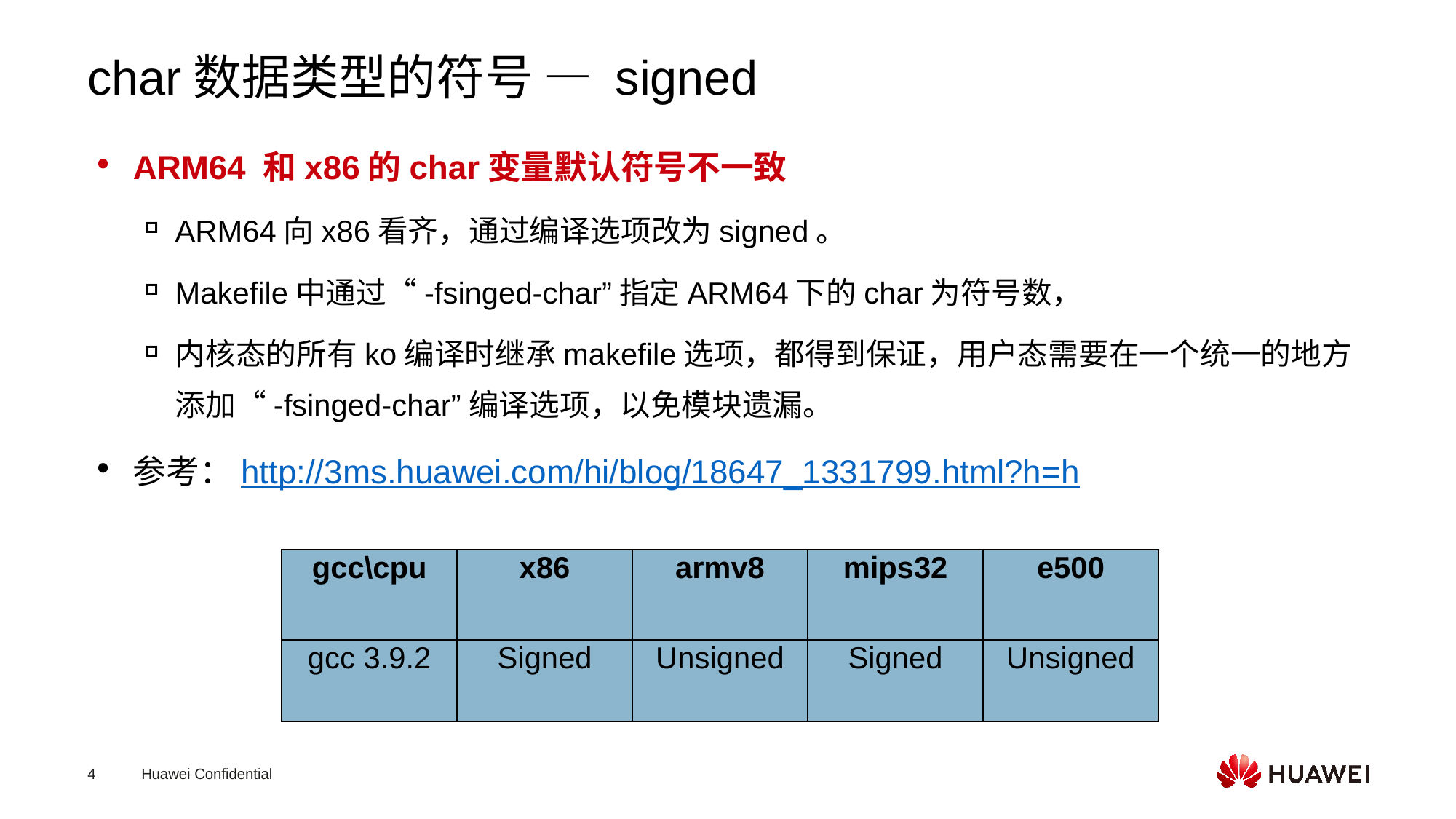

# char数据类型的符号 — signed
ARM64 和x86的char变量默认符号不一致
ARM64向x86看齐，通过编译选项改为signed。
Makefile中通过“-fsinged-char”指定ARM64下的char为符号数，
内核态的所有ko编译时继承makefile选项，都得到保证，用户态需要在一个统一的地方添加“-fsinged-char”编译选项，以免模块遗漏。
参考：http://3ms.huawei.com/hi/blog/18647_1331799.html?h=h
| gcc\cpu | x86 | armv8 | mips32 | e500 |
| --- | --- | --- | --- | --- |
| gcc 3.9.2 | Signed | Unsigned | Signed | Unsigned |